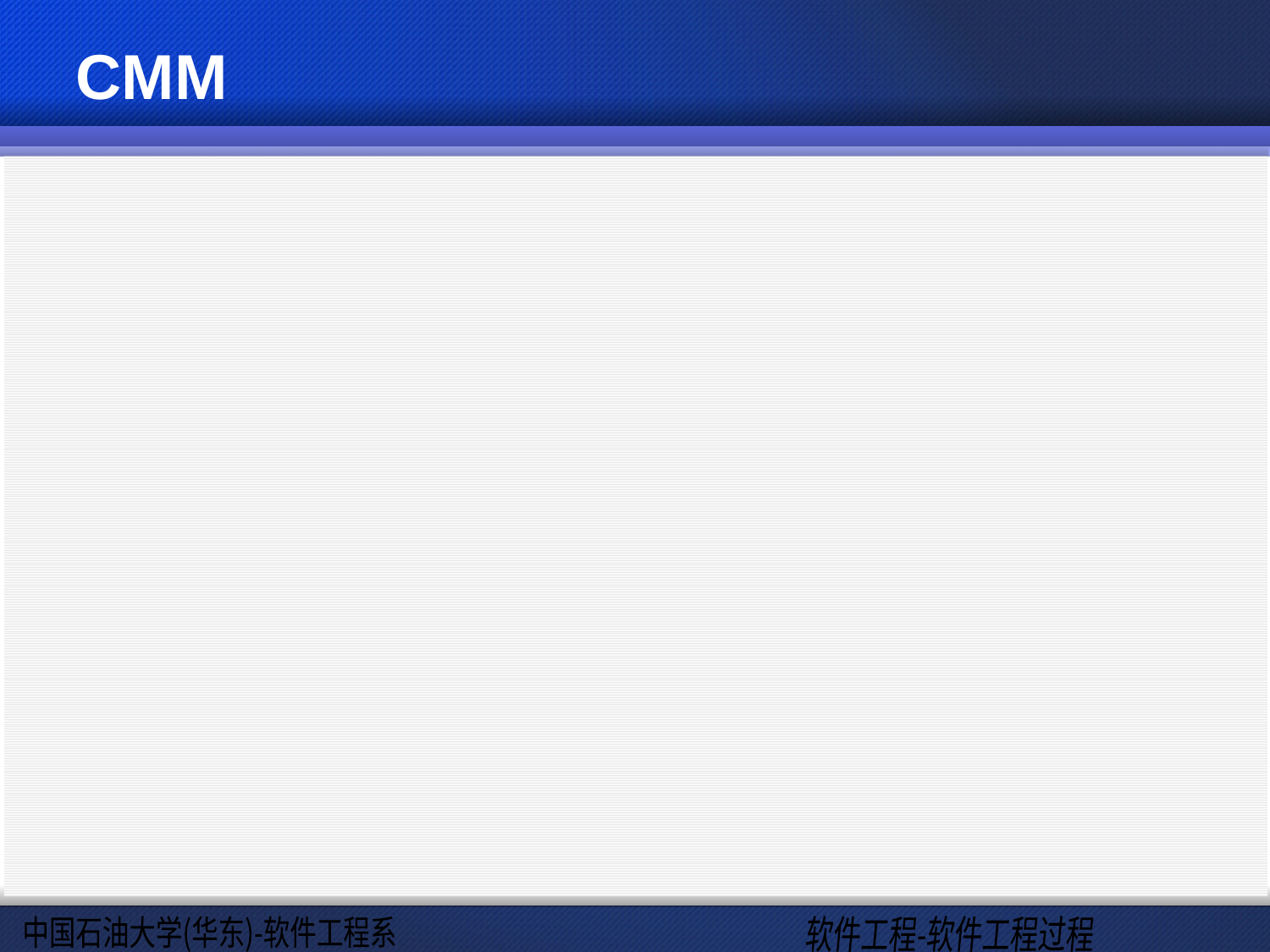

# CMM
CMM(Capability Maturity Model，能力成熟度模型)是美国国防部对软件承包商软件能力评估的一种模型，也是承包商改进其软件过程的一种途径